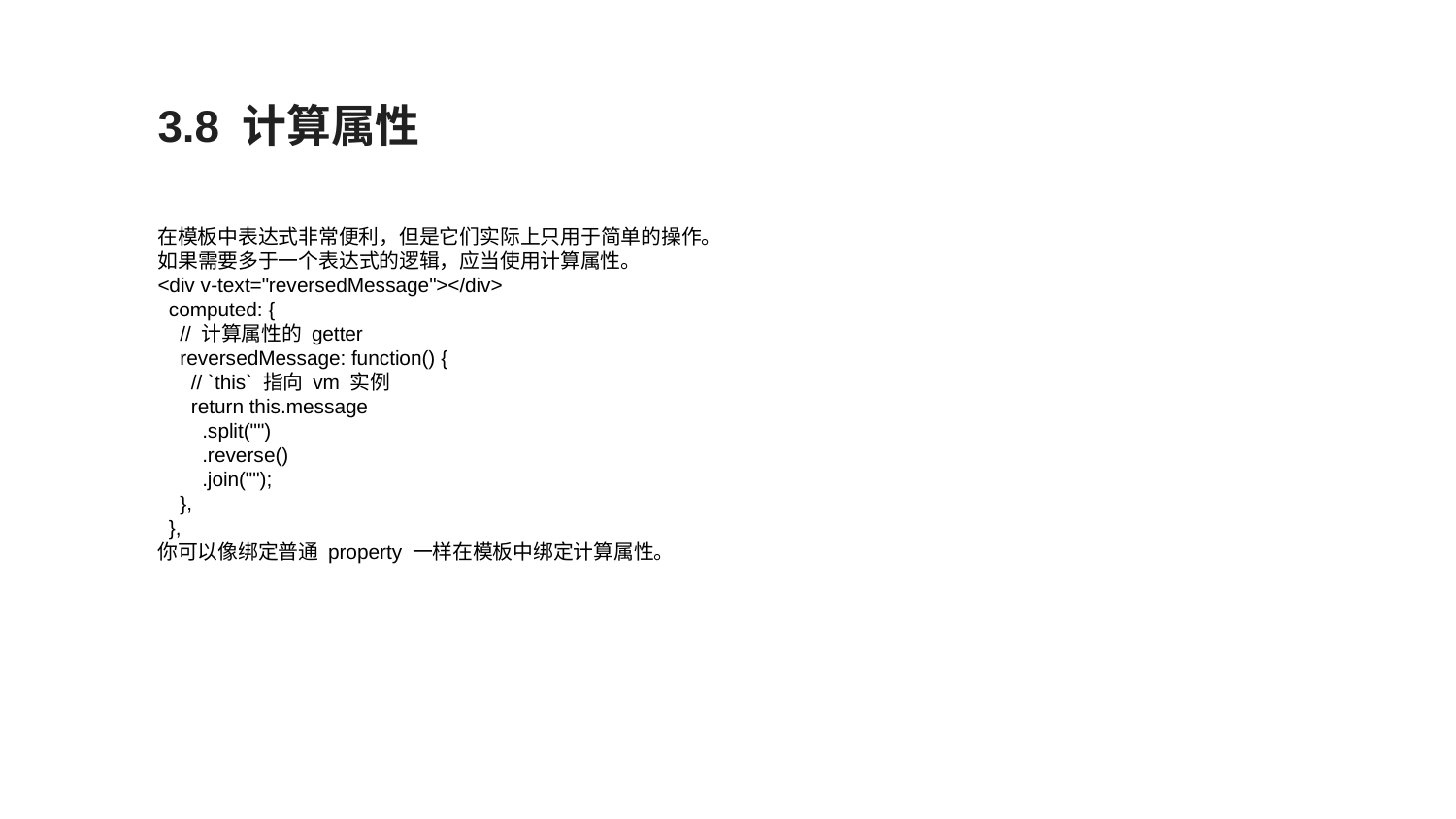

3.8 计算属性
在模板中表达式非常便利，但是它们实际上只用于简单的操作。
如果需要多于一个表达式的逻辑，应当使用计算属性。
<div v-text="reversedMessage"></div>
  computed: {
    // 计算属性的 getter
    reversedMessage: function() {
      // `this` 指向 vm 实例
      return this.message
        .split("")
        .reverse()
        .join("");
    },
  },
你可以像绑定普通 property 一样在模板中绑定计算属性。